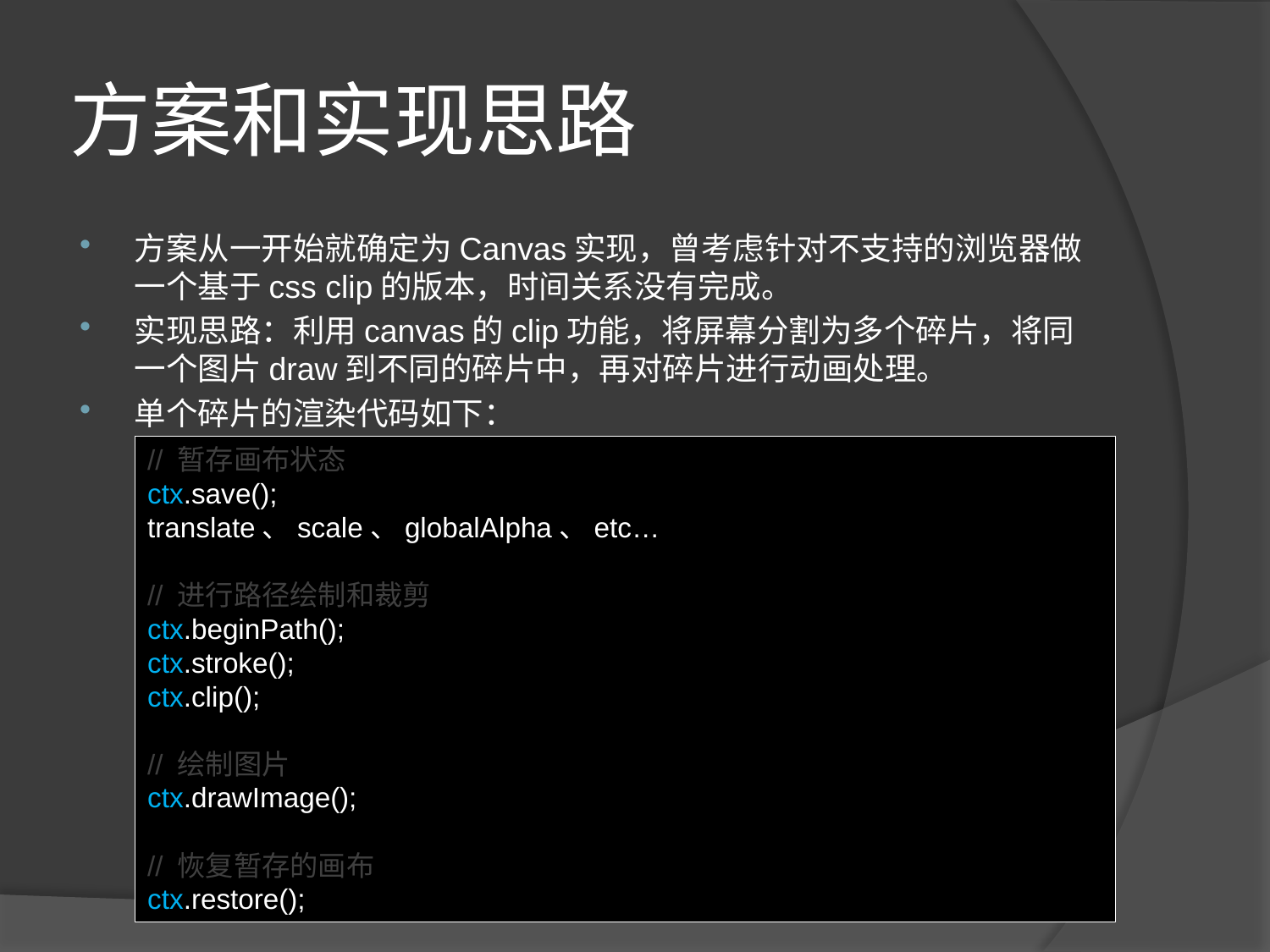

# 方案和实现思路
方案从一开始就确定为Canvas实现，曾考虑针对不支持的浏览器做一个基于css clip的版本，时间关系没有完成。
实现思路：利用canvas的clip功能，将屏幕分割为多个碎片，将同一个图片draw到不同的碎片中，再对碎片进行动画处理。
单个碎片的渲染代码如下：
// 暂存画布状态
ctx.save();
translate、scale、globalAlpha、etc…

// 进行路径绘制和裁剪
ctx.beginPath();
ctx.stroke();
ctx.clip();

// 绘制图片
ctx.drawImage();

// 恢复暂存的画布
ctx.restore();